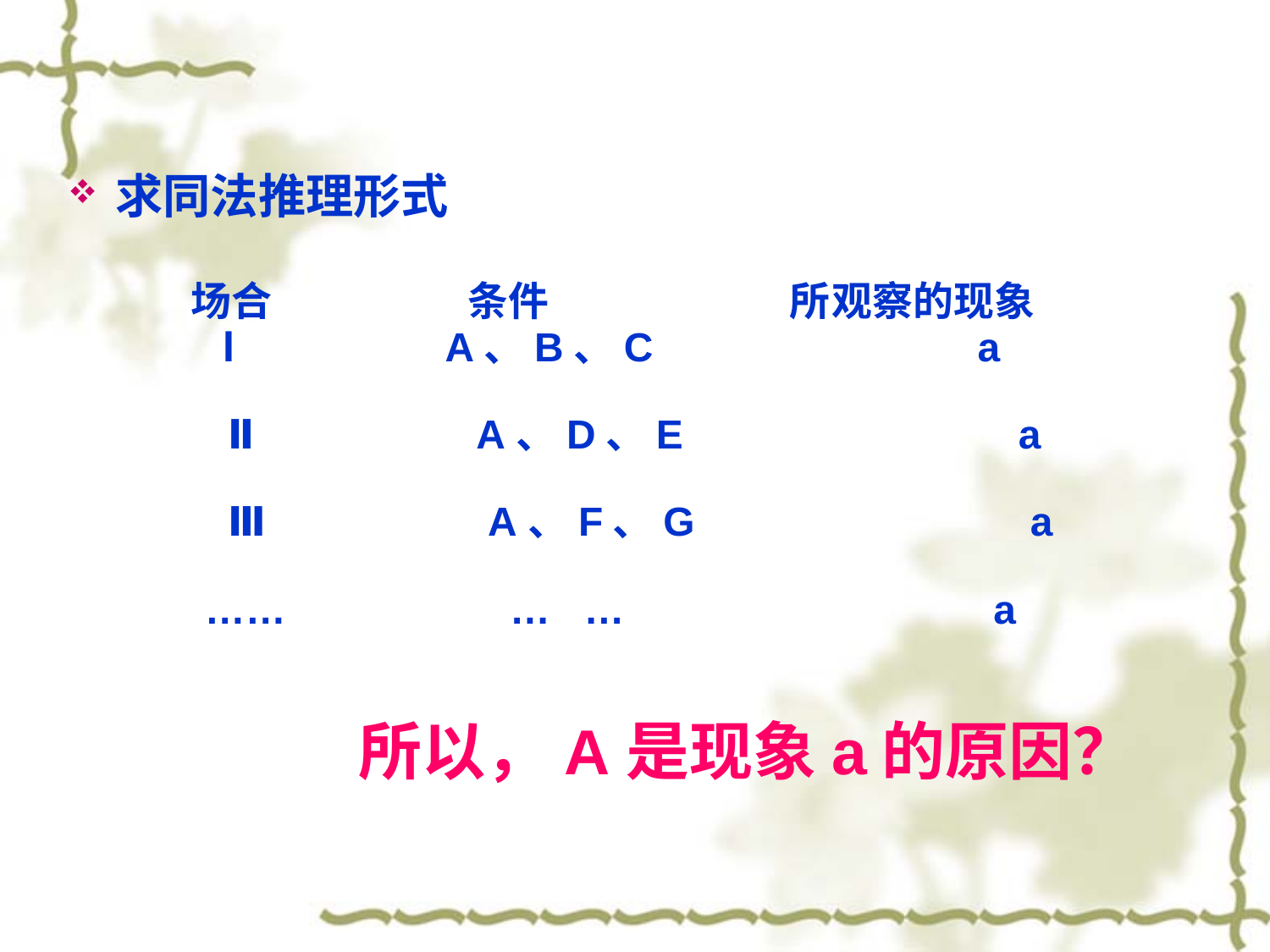

求同法推理形式
       场合                     条件                          所观察的现象
          Ⅰ                    A、B、C                             a
          Ⅱ                    A、D、E                              a
          Ⅲ                    A、F、G                              a
        ……                    …   …                                 a
             所以，A是现象a的原因？